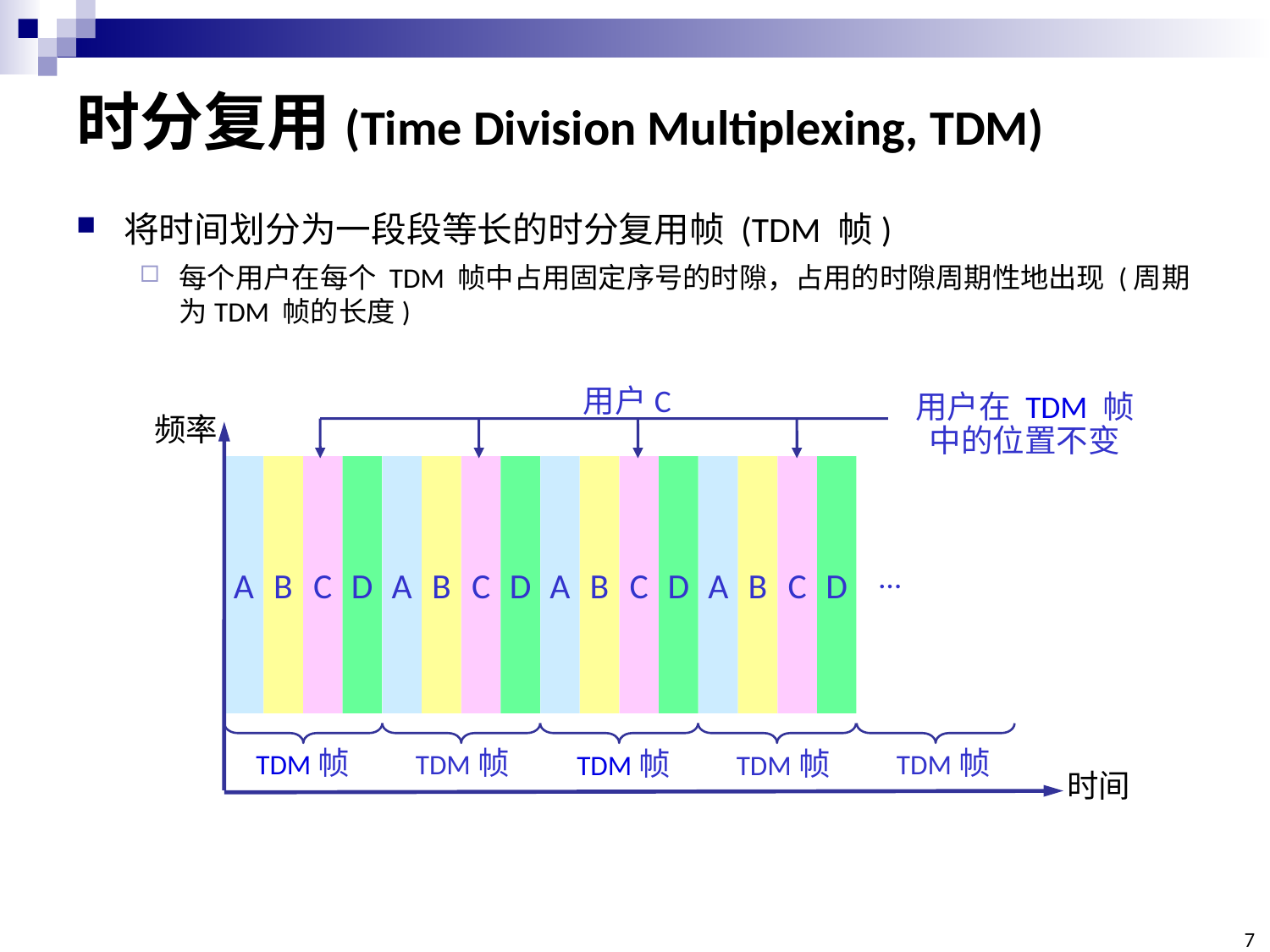

# 时分复用(Time Division Multiplexing, TDM)
将时间划分为一段段等长的时分复用帧 (TDM 帧)
每个用户在每个 TDM 帧中占用固定序号的时隙，占用的时隙周期性地出现 (周期为TDM 帧的长度)
用户C
用户在 TDM 帧中的位置不变

频率
A
A
A
A
B
B
B
B
C
C
C
C
D
D
D
D
…

TDM帧

TDM帧

TDM帧

TDM帧

TDM帧
时间

7